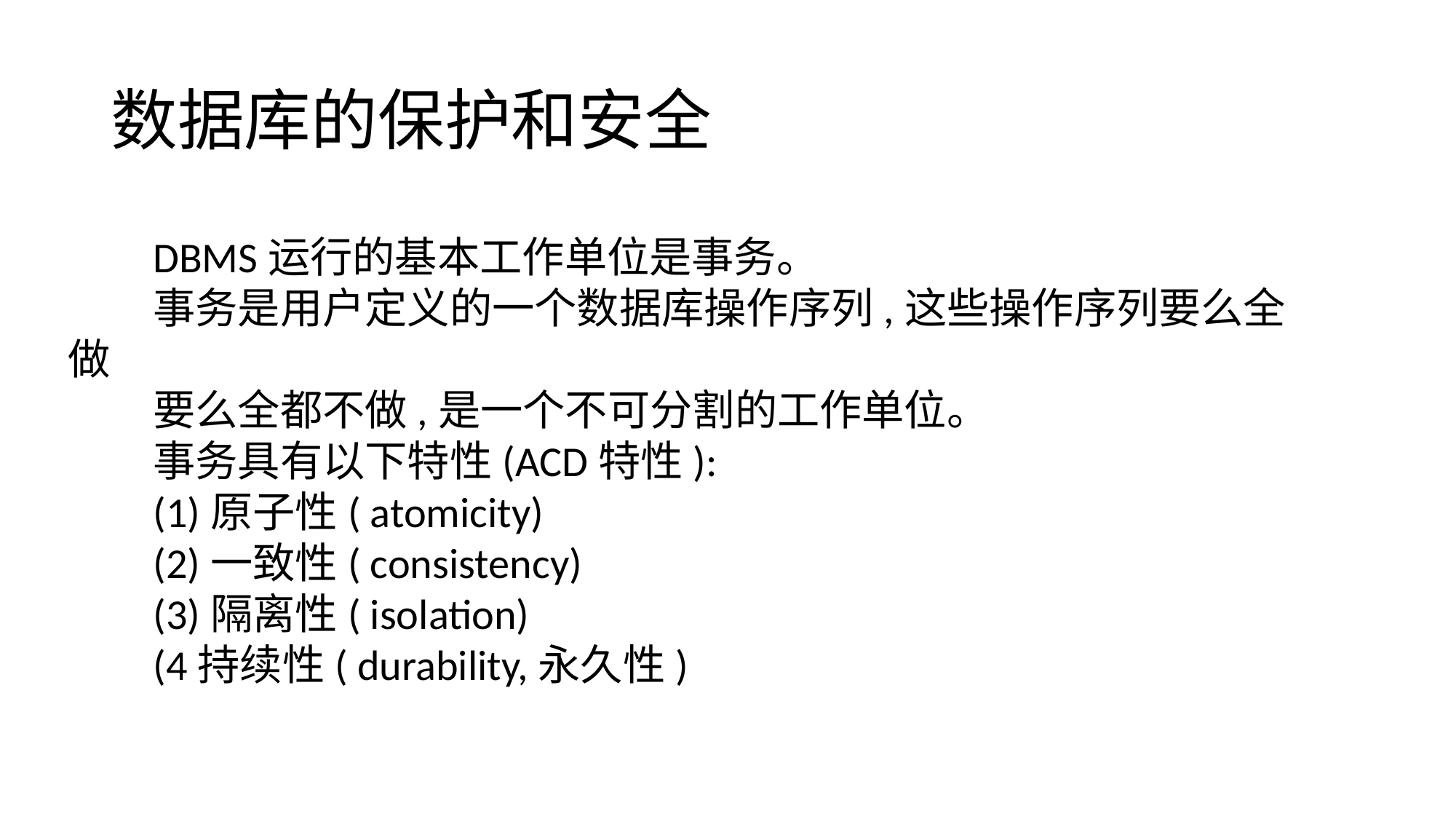

# 数据库的保护和安全
DBMS运行的基本工作单位是事务。
事务是用户定义的一个数据库操作序列,这些操作序列要么全做
要么全都不做,是一个不可分割的工作单位。
事务具有以下特性(ACD特性):
(1)原子性( atomicity)
(2)一致性( consistency)
(3)隔离性( isolation)
(4持续性( durability,永久性)
27